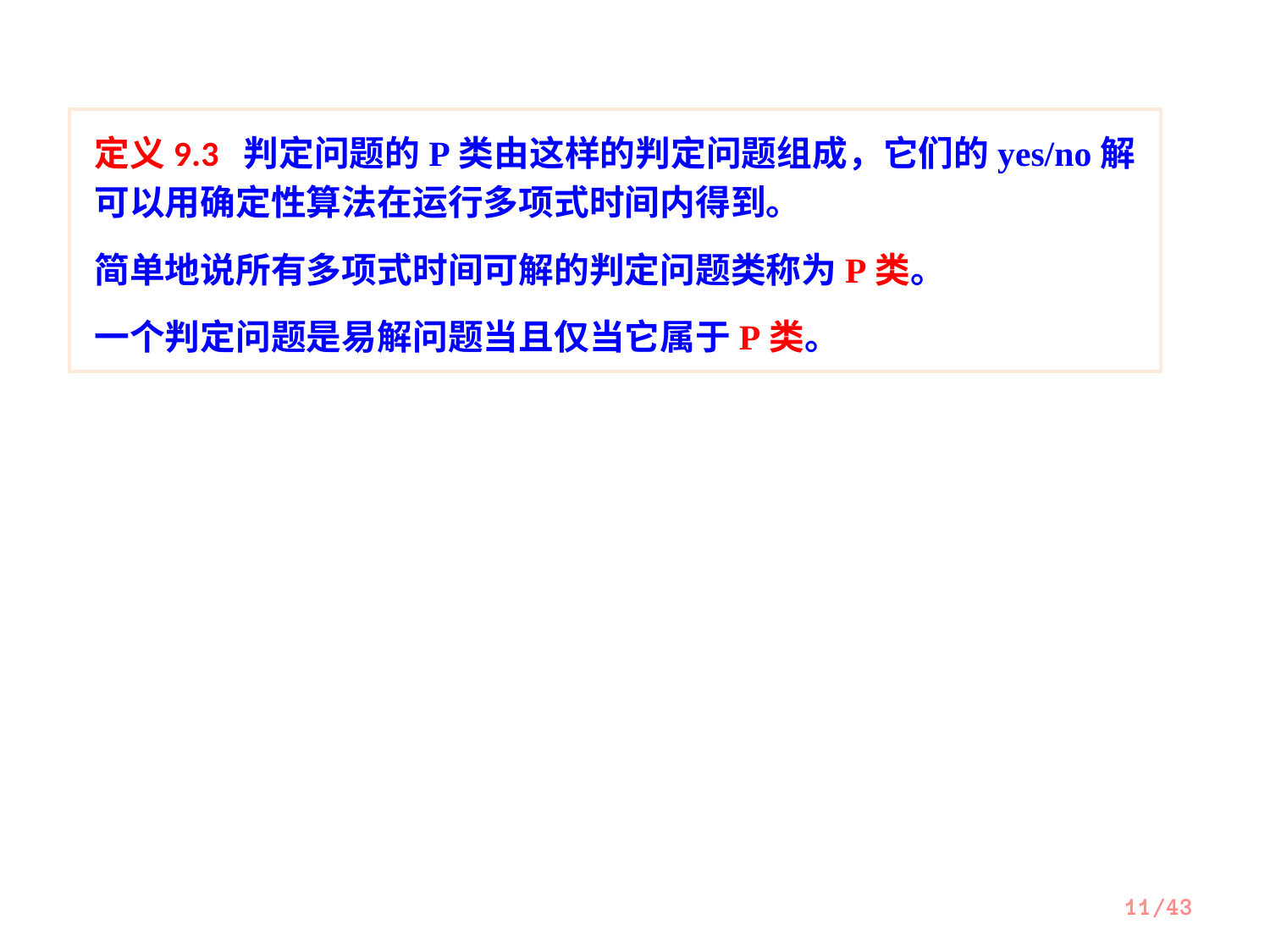

定义9.3  判定问题的P类由这样的判定问题组成，它们的yes/no解可以用确定性算法在运行多项式时间内得到。
简单地说所有多项式时间可解的判定问题类称为P类。
一个判定问题是易解问题当且仅当它属于P类。
11/43